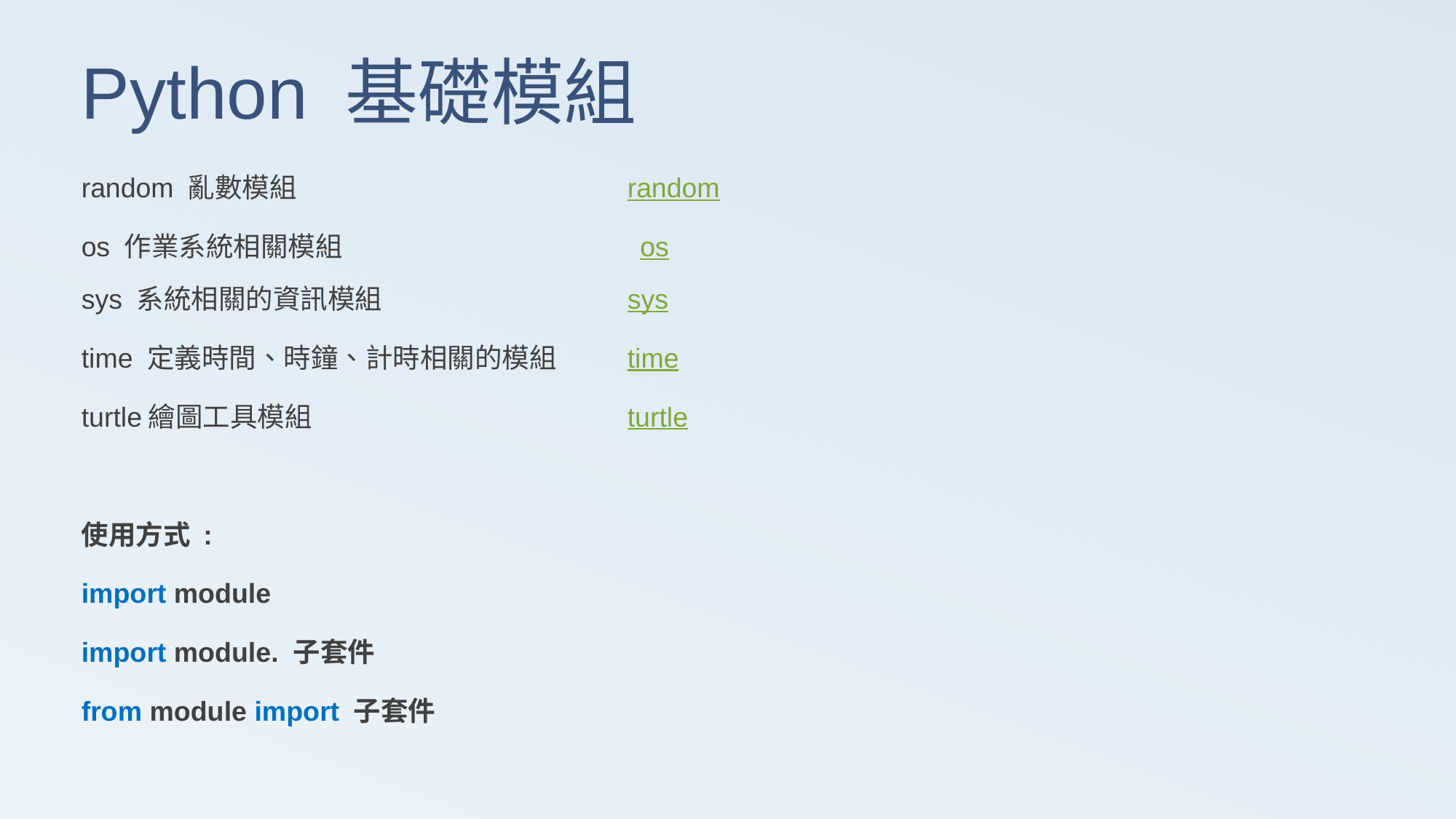

# Python 基礎模組
random 亂數模組 			random

os 作業系統相關模組      			 os

sys 系統相關的資訊模組 			sys

time 定義時間、時鐘、計時相關的模組 	time

turtle繪圖工具模組 			turtle

使用方式 :

import module

import module. 子套件

from module import 子套件